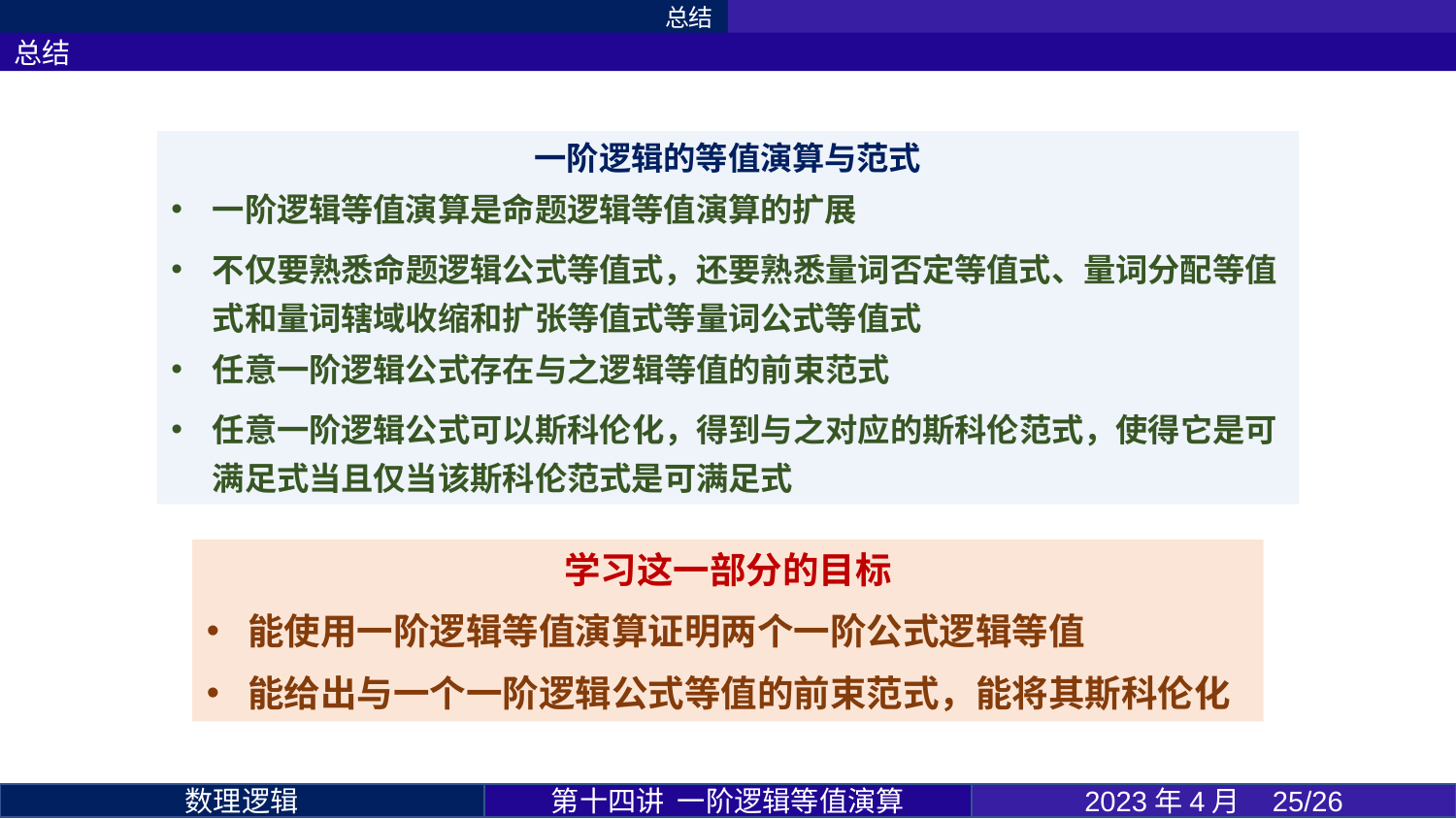

总结
总结
一阶逻辑的等值演算与范式
一阶逻辑等值演算是命题逻辑等值演算的扩展
不仅要熟悉命题逻辑公式等值式，还要熟悉量词否定等值式、量词分配等值式和量词辖域收缩和扩张等值式等量词公式等值式
任意一阶逻辑公式存在与之逻辑等值的前束范式
任意一阶逻辑公式可以斯科伦化，得到与之对应的斯科伦范式，使得它是可满足式当且仅当该斯科伦范式是可满足式
学习这一部分的目标
能使用一阶逻辑等值演算证明两个一阶公式逻辑等值
能给出与一个一阶逻辑公式等值的前束范式，能将其斯科伦化
第十四讲  一阶逻辑等值演算
2023年4月    25/26
数理逻辑